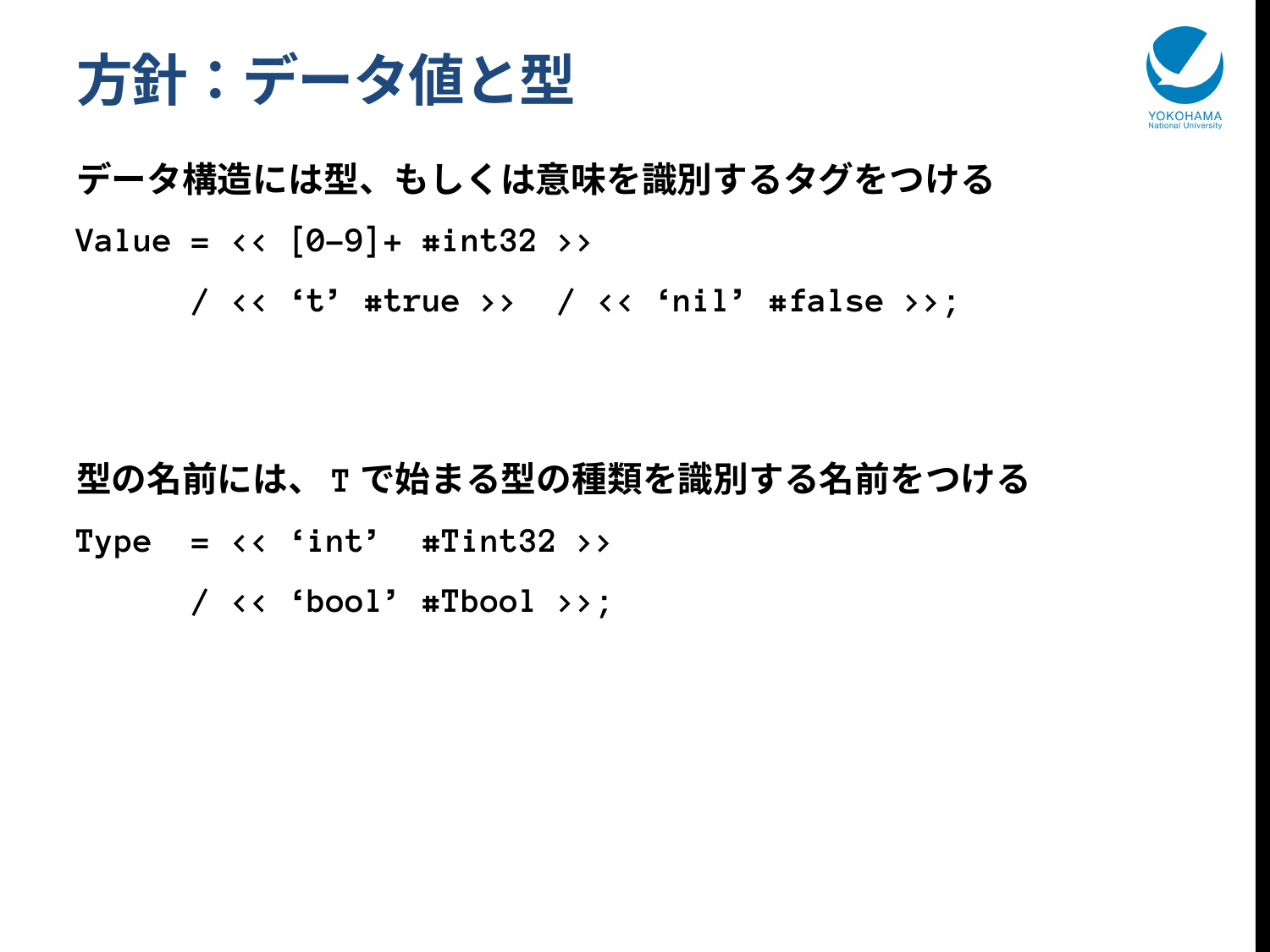

# 方針：データ値と型
データ構造には型、もしくは意味を識別するタグをつける
Value = << [0-9]+ #int32 >>
      / << ‘t’ #true >>  / << ‘nil’ #false >>;

型の名前には、Tで始まる型の種類を識別する名前をつける
Type  = << ‘int’  #Tint32 >>
      / << ‘bool’ #Tbool >>;